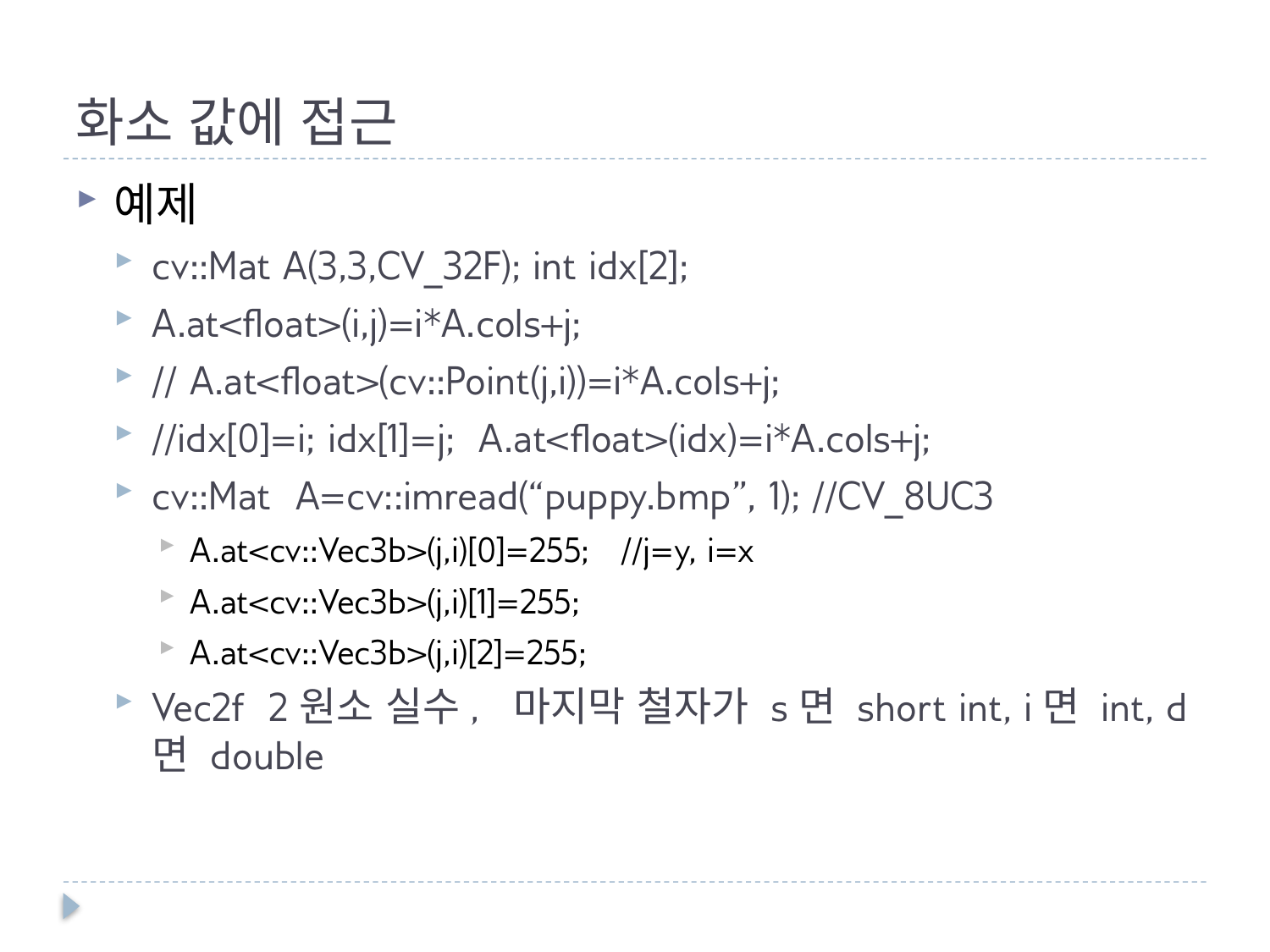

# 화소 값에 접근
예제
cv::Mat A(3,3,CV_32F); int idx[2];
A.at<float>(i,j)=i*A.cols+j;
// A.at<float>(cv::Point(j,i))=i*A.cols+j;
//idx[0]=i; idx[1]=j;  A.at<float>(idx)=i*A.cols+j;
cv::Mat  A=cv::imread(“puppy.bmp”, 1); //CV_8UC3
A.at<cv::Vec3b>(j,i)[0]=255;   //j=y, i=x
A.at<cv::Vec3b>(j,i)[1]=255;
A.at<cv::Vec3b>(j,i)[2]=255;
Vec2f  2원소 실수,  마지막 철자가 s면 short int, i면 int, d면 double